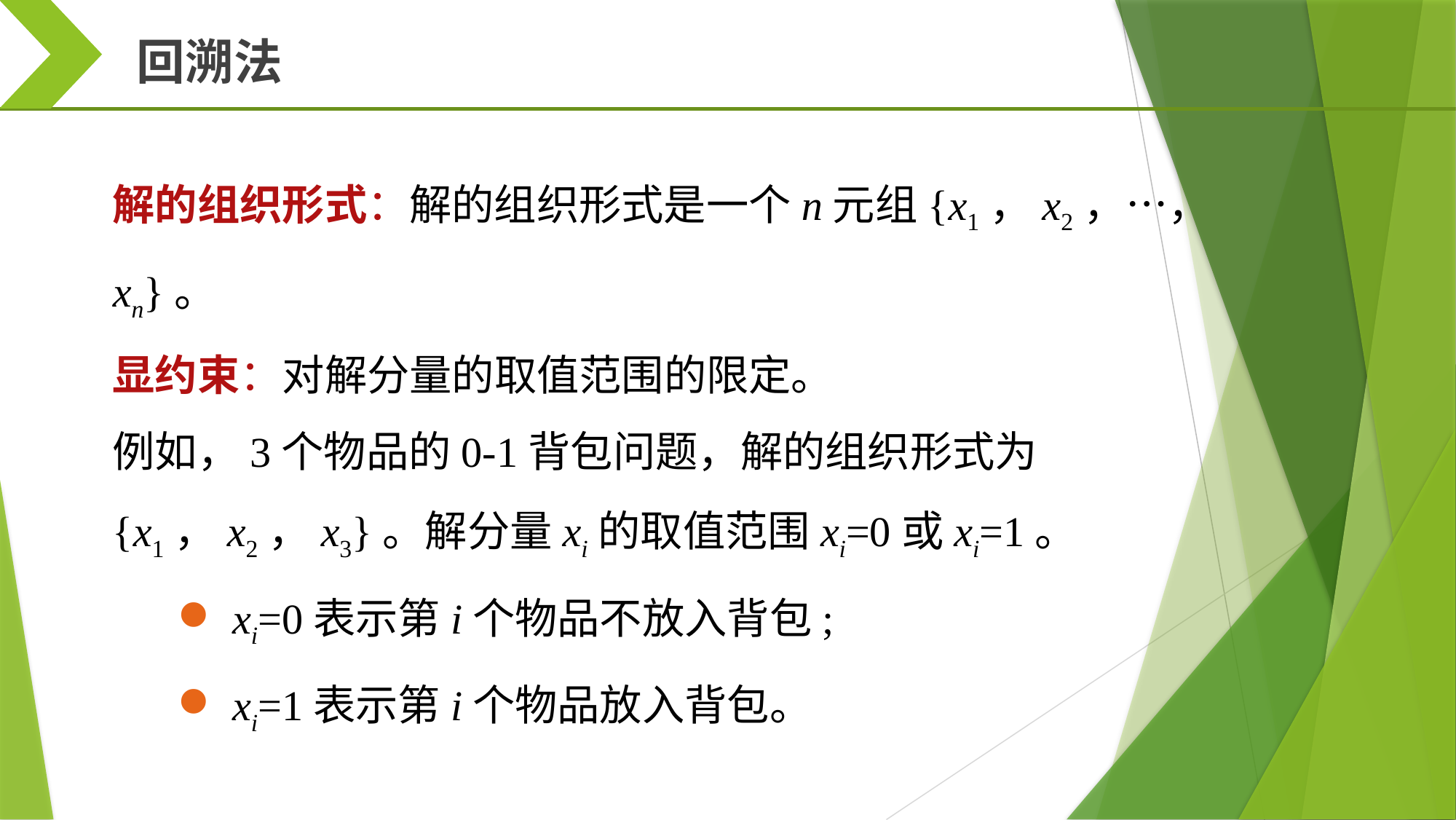

回溯法
解的组织形式：解的组织形式是一个n元组{x1，x2，…，xn}。
显约束：对解分量的取值范围的限定。
例如，3个物品的0-1背包问题，解的组织形式为{x1，x2，x3}。解分量xi的取值范围xi=0或xi=1。
xi=0表示第i个物品不放入背包;
xi=1表示第i个物品放入背包。